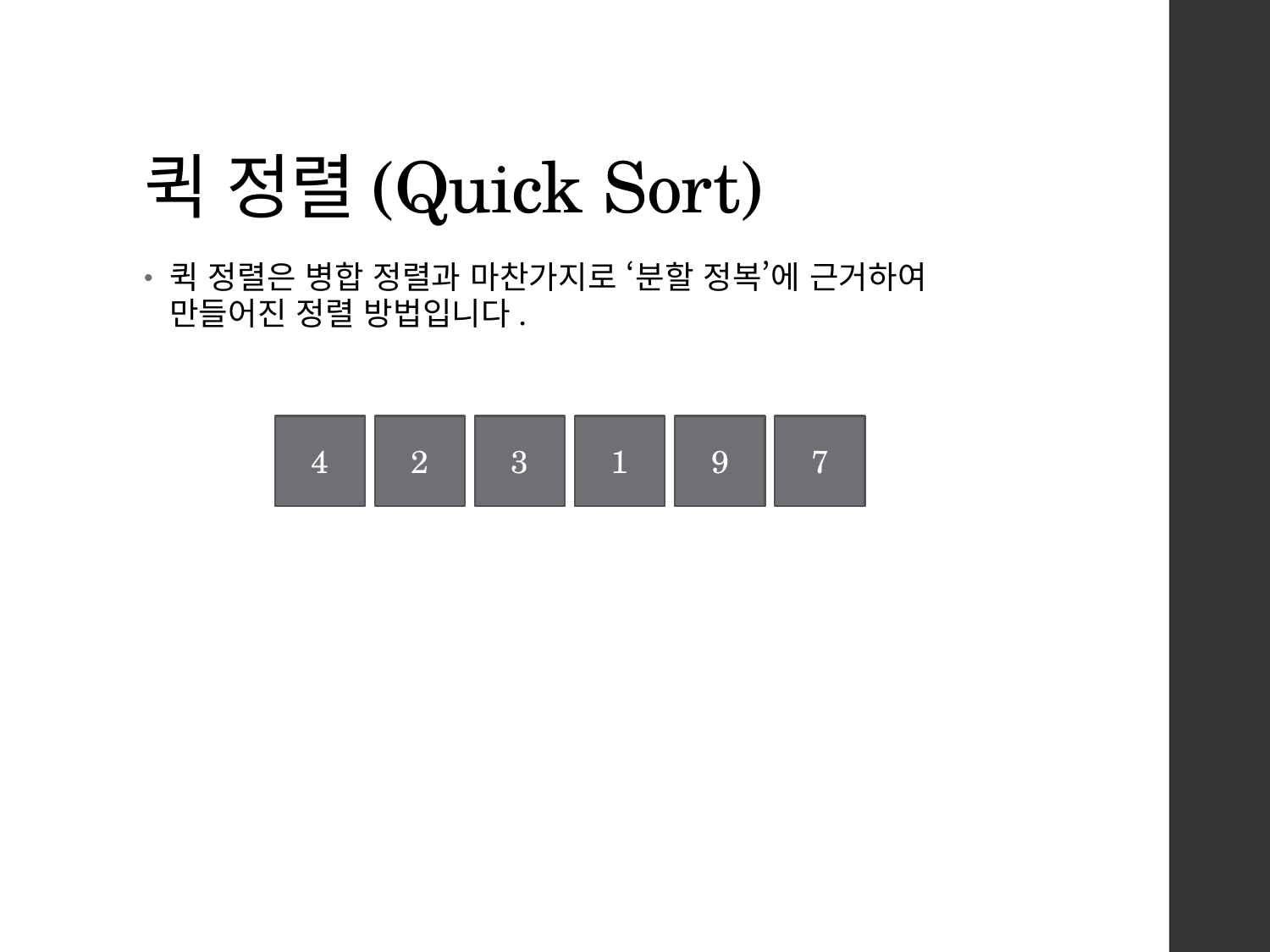

# 퀵 정렬(Quick Sort)
퀵 정렬은 병합 정렬과 마찬가지로 ‘분할 정복’에 근거하여 만들어진 정렬 방법입니다.

4
2
3
1
9
7